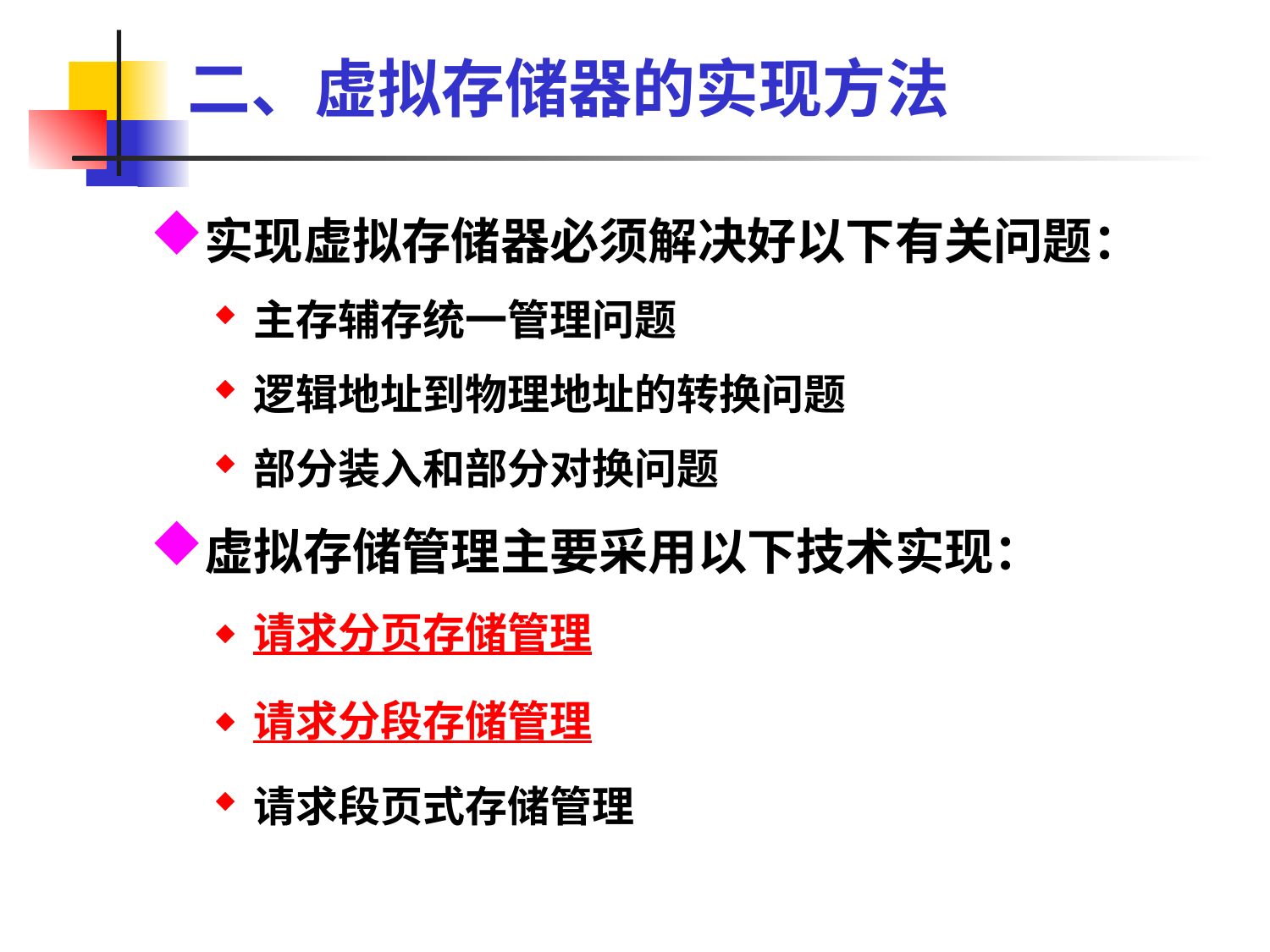

# 二、虚拟存储器的实现方法
实现虚拟存储器必须解决好以下有关问题：
主存辅存统一管理问题
逻辑地址到物理地址的转换问题
部分装入和部分对换问题
虚拟存储管理主要采用以下技术实现：
请求分页存储管理
请求分段存储管理
请求段页式存储管理